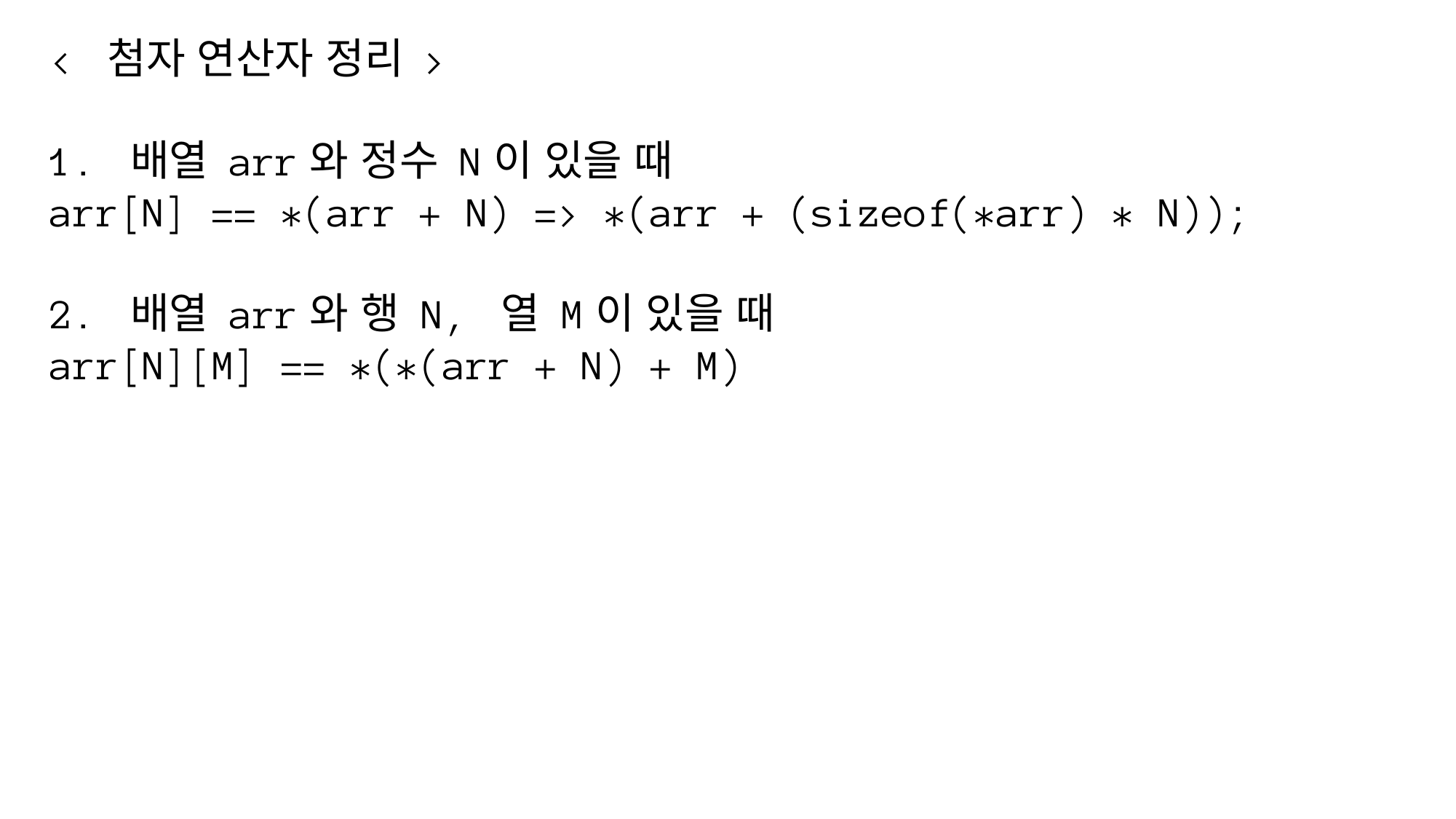

< 첨자 연산자 정리 >

1. 배열 arr와 정수 N이 있을 때
arr[N] == *(arr + N) => *(arr + (sizeof(*arr) * N));

2. 배열 arr와 행 N, 열 M이 있을 때
arr[N][M] == *(*(arr + N) + M)